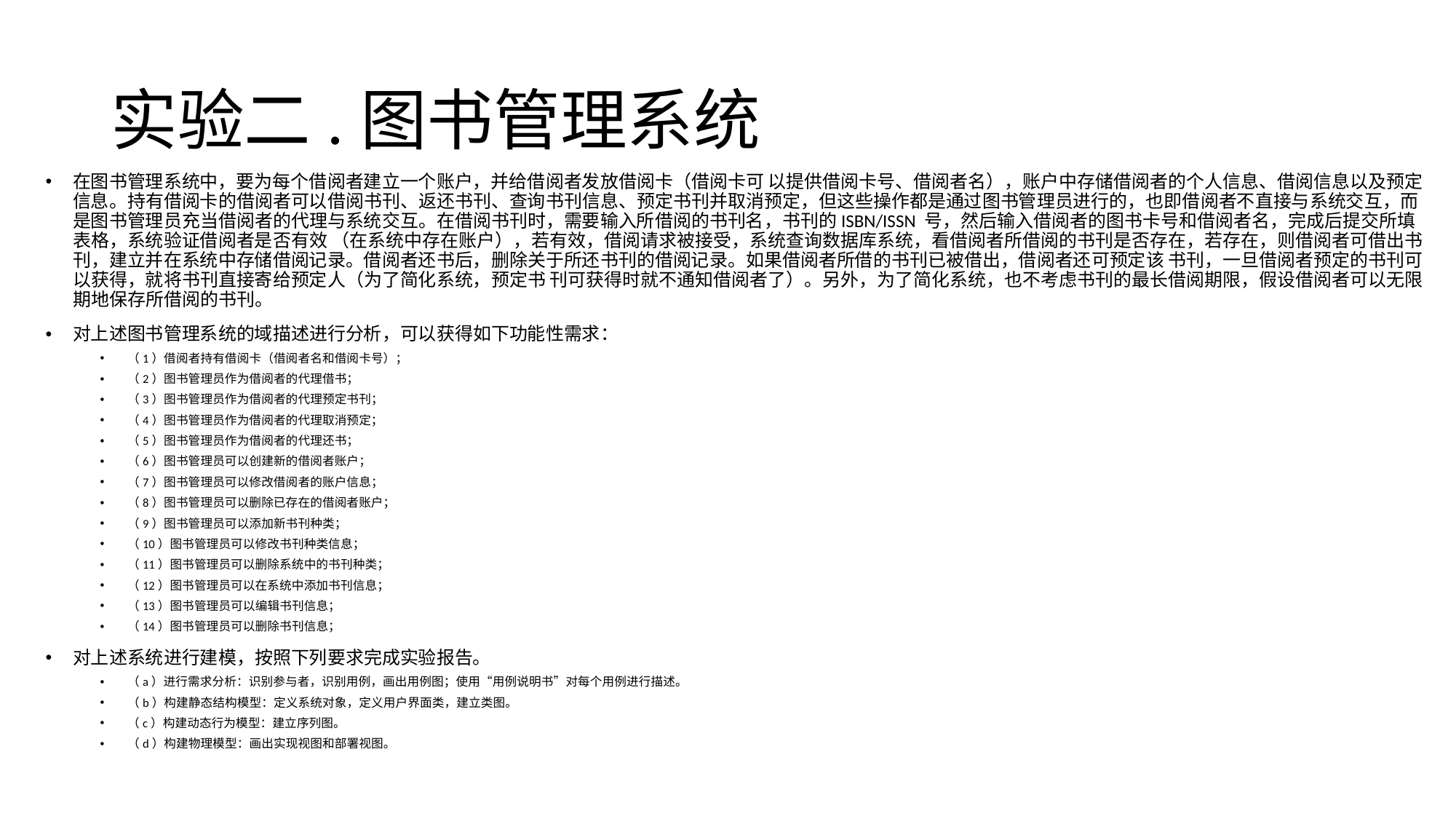

# 实验二.图书管理系统
在图书管理系统中，要为每个借阅者建立一个账户，并给借阅者发放借阅卡（借阅卡可 以提供借阅卡号、借阅者名），账户中存储借阅者的个人信息、借阅信息以及预定信息。持有借阅卡的借阅者可以借阅书刊、返还书刊、查询书刊信息、预定书刊并取消预定，但这些操作都是通过图书管理员进行的，也即借阅者不直接与系统交互，而是图书管理员充当借阅者的代理与系统交互。在借阅书刊时，需要输入所借阅的书刊名，书刊的ISBN/ISSN 号，然后输入借阅者的图书卡号和借阅者名，完成后提交所填表格，系统验证借阅者是否有效 （在系统中存在账户），若有效，借阅请求被接受，系统查询数据库系统，看借阅者所借阅的书刊是否存在，若存在，则借阅者可借出书刊，建立并在系统中存储借阅记录。借阅者还书后，删除关于所还书刊的借阅记录。如果借阅者所借的书刊已被借出，借阅者还可预定该 书刊，一旦借阅者预定的书刊可以获得，就将书刊直接寄给预定人（为了简化系统，预定书 刊可获得时就不通知借阅者了）。另外，为了简化系统，也不考虑书刊的最长借阅期限，假设借阅者可以无限期地保存所借阅的书刊。
对上述图书管理系统的域描述进行分析，可以获得如下功能性需求：
（1）借阅者持有借阅卡（借阅者名和借阅卡号）；
（2）图书管理员作为借阅者的代理借书；
（3）图书管理员作为借阅者的代理预定书刊；
（4）图书管理员作为借阅者的代理取消预定；
（5）图书管理员作为借阅者的代理还书；
（6）图书管理员可以创建新的借阅者账户；
（7）图书管理员可以修改借阅者的账户信息；
（8）图书管理员可以删除已存在的借阅者账户；
（9）图书管理员可以添加新书刊种类；
（10）图书管理员可以修改书刊种类信息；
（11）图书管理员可以删除系统中的书刊种类；
（12）图书管理员可以在系统中添加书刊信息；
（13）图书管理员可以编辑书刊信息；
（14）图书管理员可以删除书刊信息；
对上述系统进行建模，按照下列要求完成实验报告。
（a）进行需求分析：识别参与者，识别用例，画出用例图；使用“用例说明书”对每个用例进行描述。
（b）构建静态结构模型：定义系统对象，定义用户界面类，建立类图。
（c）构建动态行为模型：建立序列图。
（d）构建物理模型：画出实现视图和部署视图。